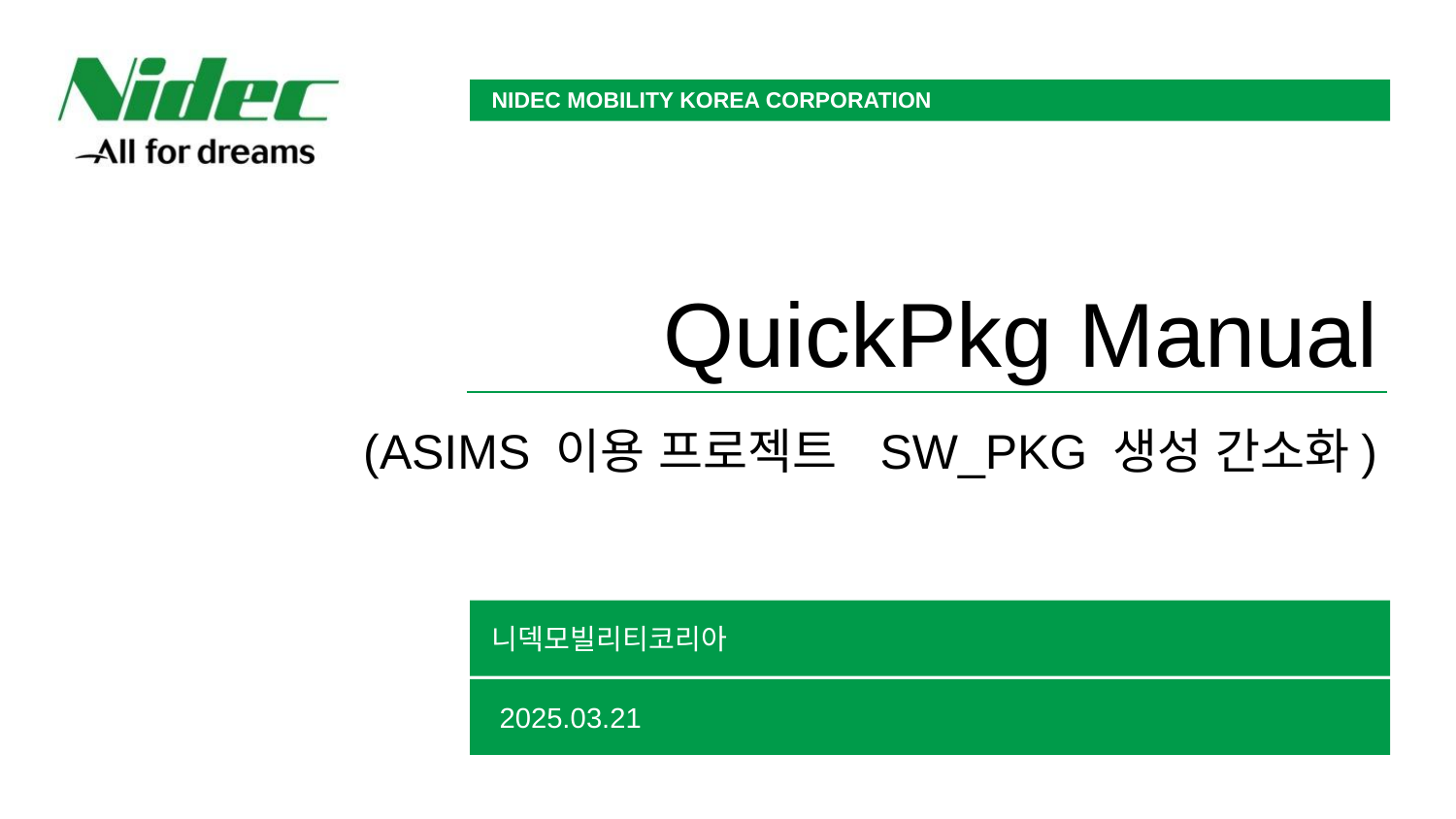

NIDEC MOBILITY KOREA CORPORATION
QuickPkg Manual
(ASIMS 이용 프로젝트 SW_PKG 생성 간소화)
니덱모빌리티코리아
 2025.03.21